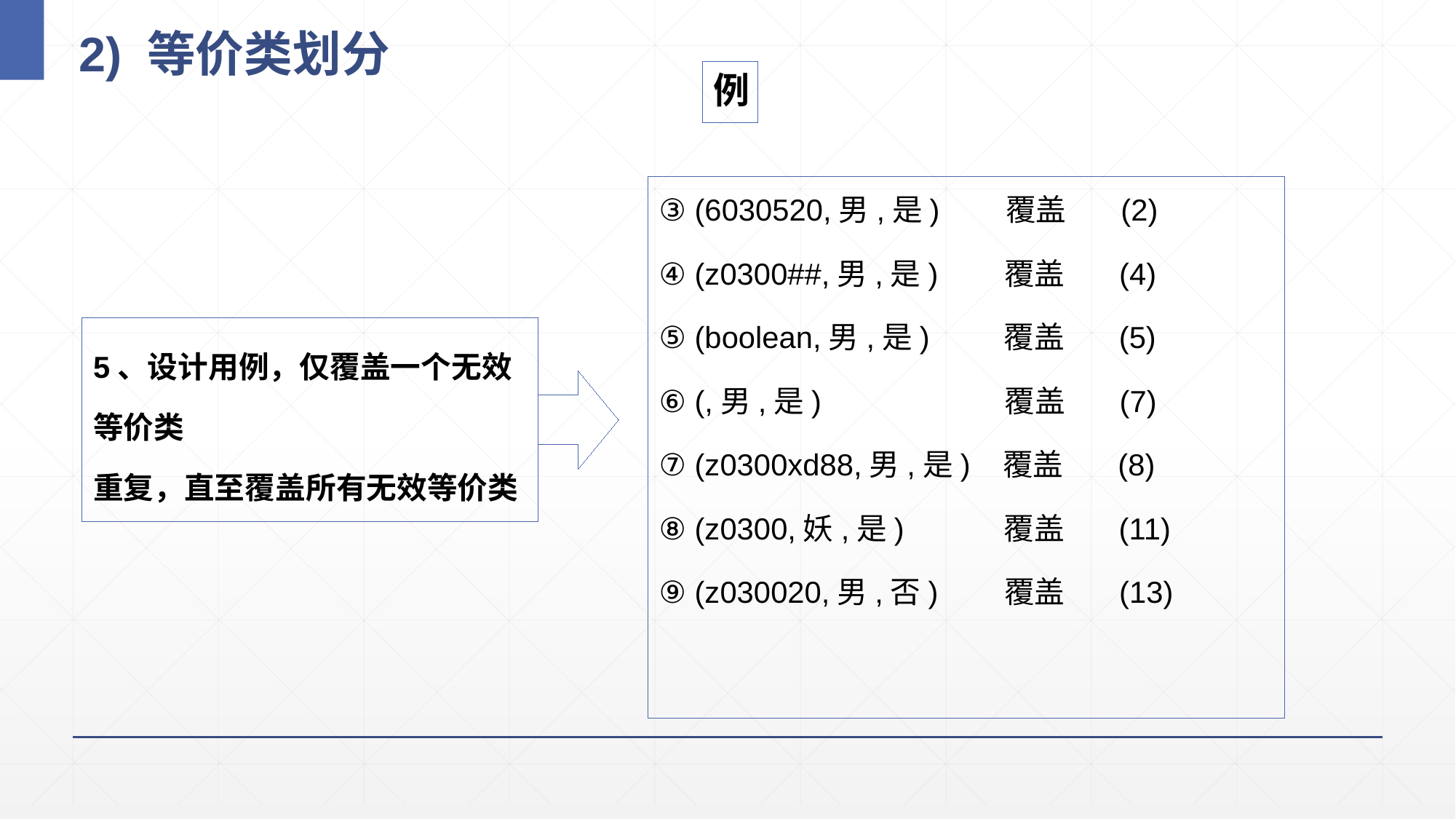

# 2) 等价类划分
例
③ (6030520,男,是)       覆盖       (2)
④ (z0300##,男,是)       覆盖       (4)
⑤ (boolean,男,是)        覆盖       (5)
⑥ (,男,是)                     覆盖       (7)
⑦ (z0300xd88,男,是)   覆盖       (8)
⑧ (z0300,妖,是)           覆盖       (11)
⑨ (z030020,男,否)       覆盖       (13)
5、设计用例，仅覆盖一个无效等价类
重复，直至覆盖所有无效等价类